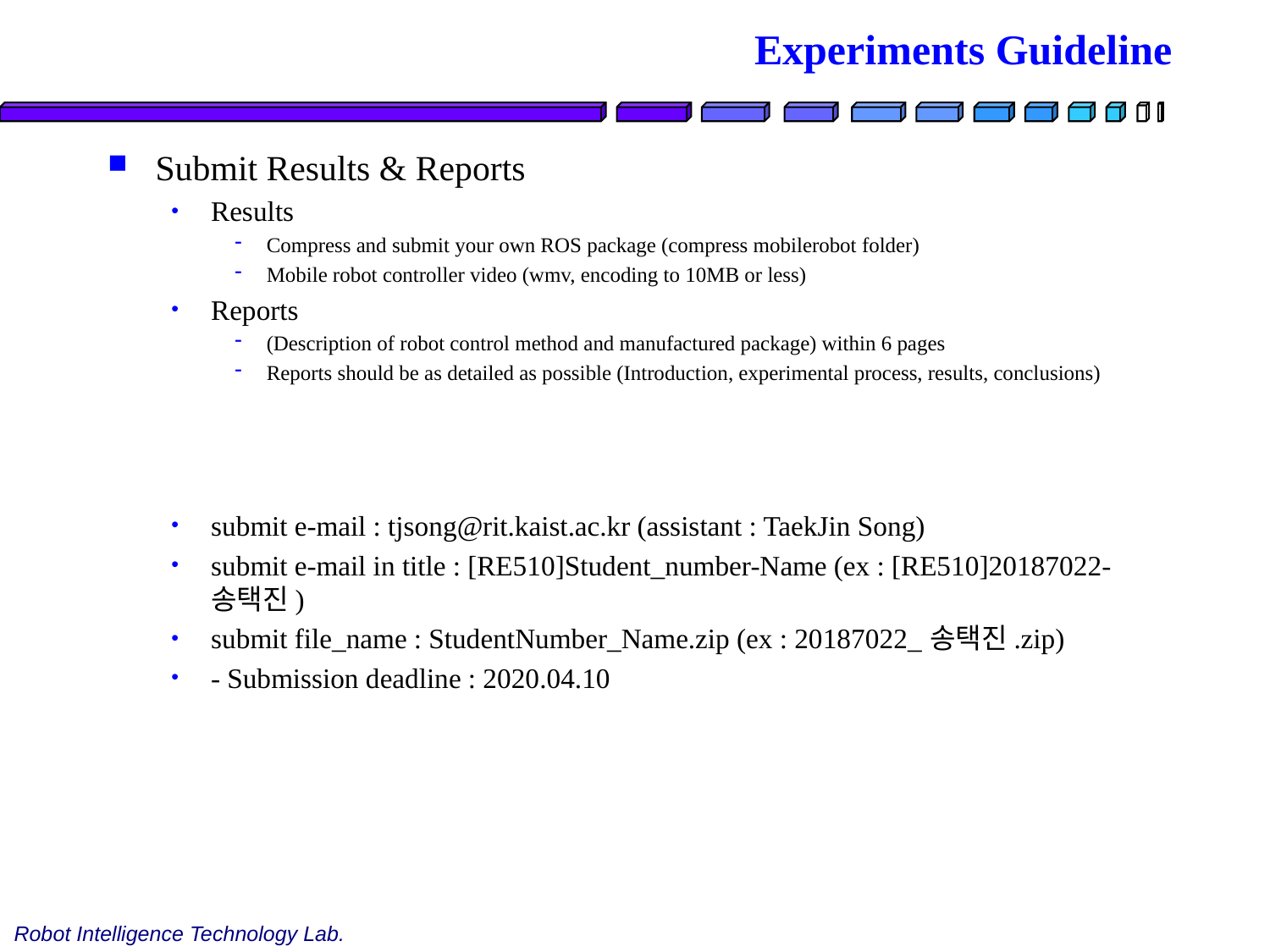

# Experiments Guideline
Submit Results & Reports
Results
Compress and submit your own ROS package (compress mobilerobot folder)
Mobile robot controller video (wmv, encoding to 10MB or less)
Reports
(Description of robot control method and manufactured package) within 6 pages
Reports should be as detailed as possible (Introduction, experimental process, results, conclusions)

submit e-mail : tjsong@rit.kaist.ac.kr (assistant : TaekJin Song)
submit e-mail in title : [RE510]Student_number-Name (ex : [RE510]20187022-송택진)
submit file_name : StudentNumber_Name.zip (ex : 20187022_송택진.zip)
- Submission deadline : 2020.04.10

Robot Intelligence Technology Lab.